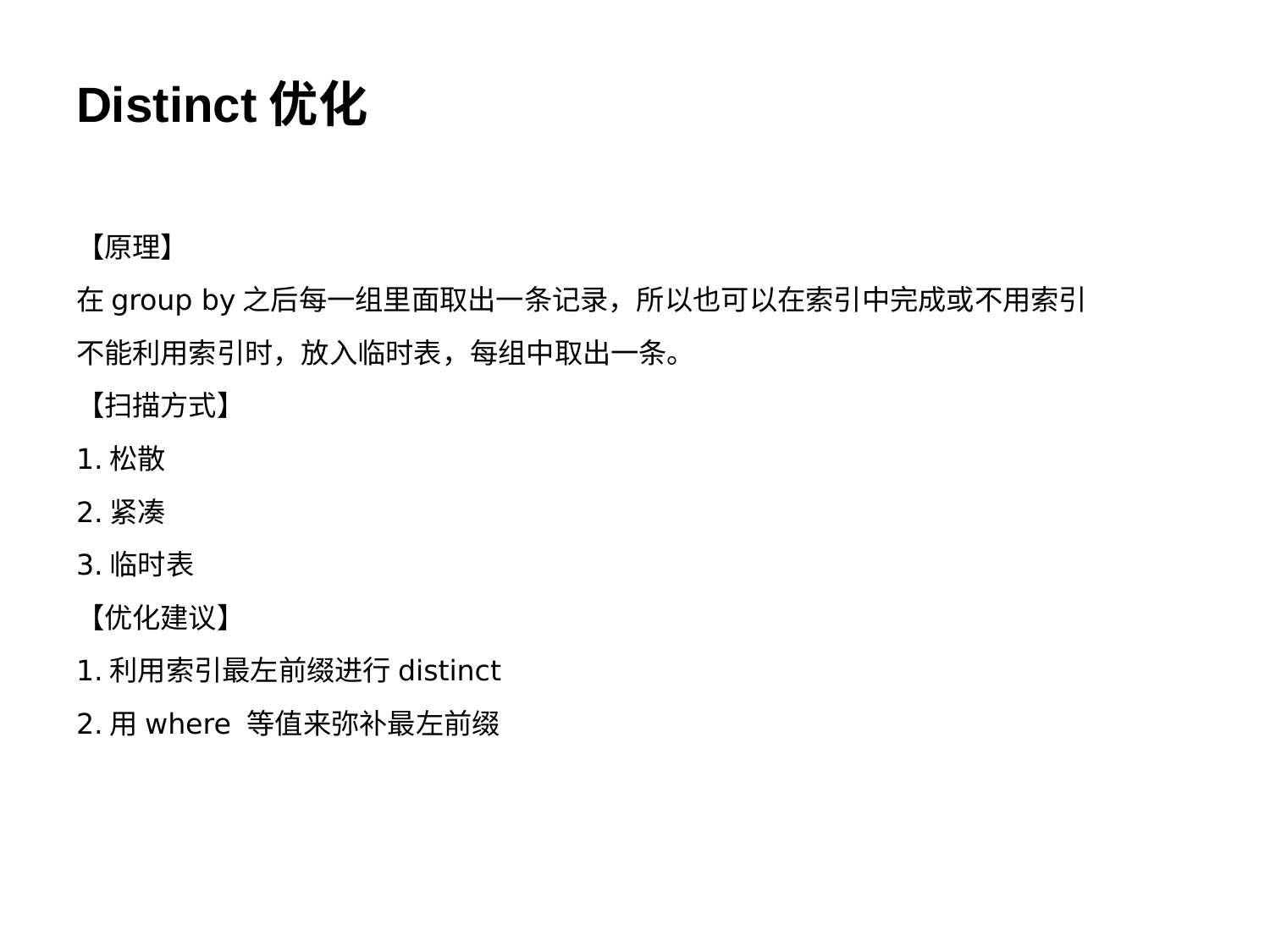

# Distinct优化
【原理】
在group by之后每一组里面取出一条记录，所以也可以在索引中完成或不用索引
不能利用索引时，放入临时表，每组中取出一条。
【扫描方式】
1.松散
2.紧凑
3.临时表
【优化建议】
1.利用索引最左前缀进行distinct
2.用where 等值来弥补最左前缀